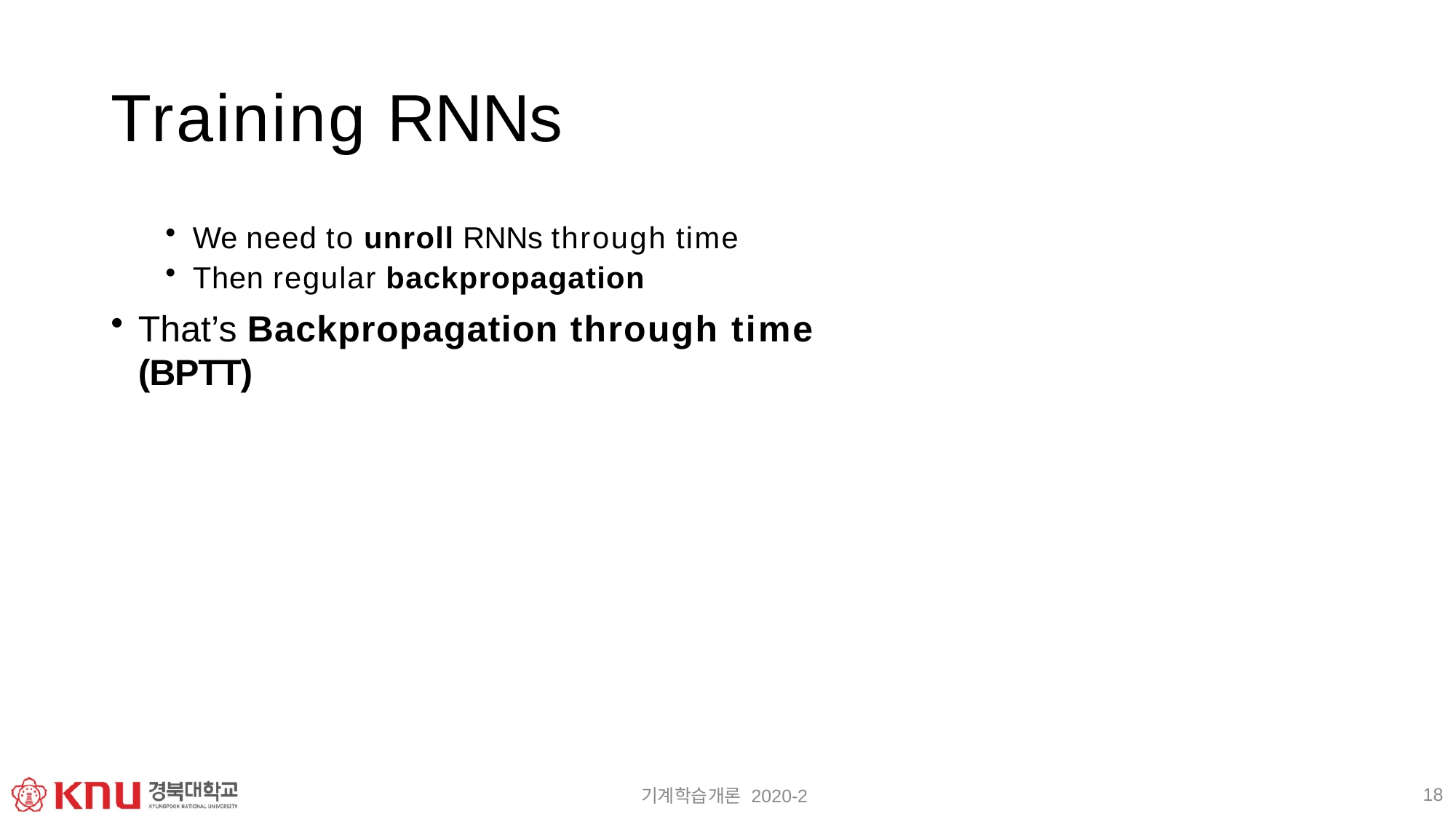

# Training RNNs
We need to unroll RNNs through time
Then regular backpropagation
That’s Backpropagation through time (BPTT)
18
기계학습개론 2020-2